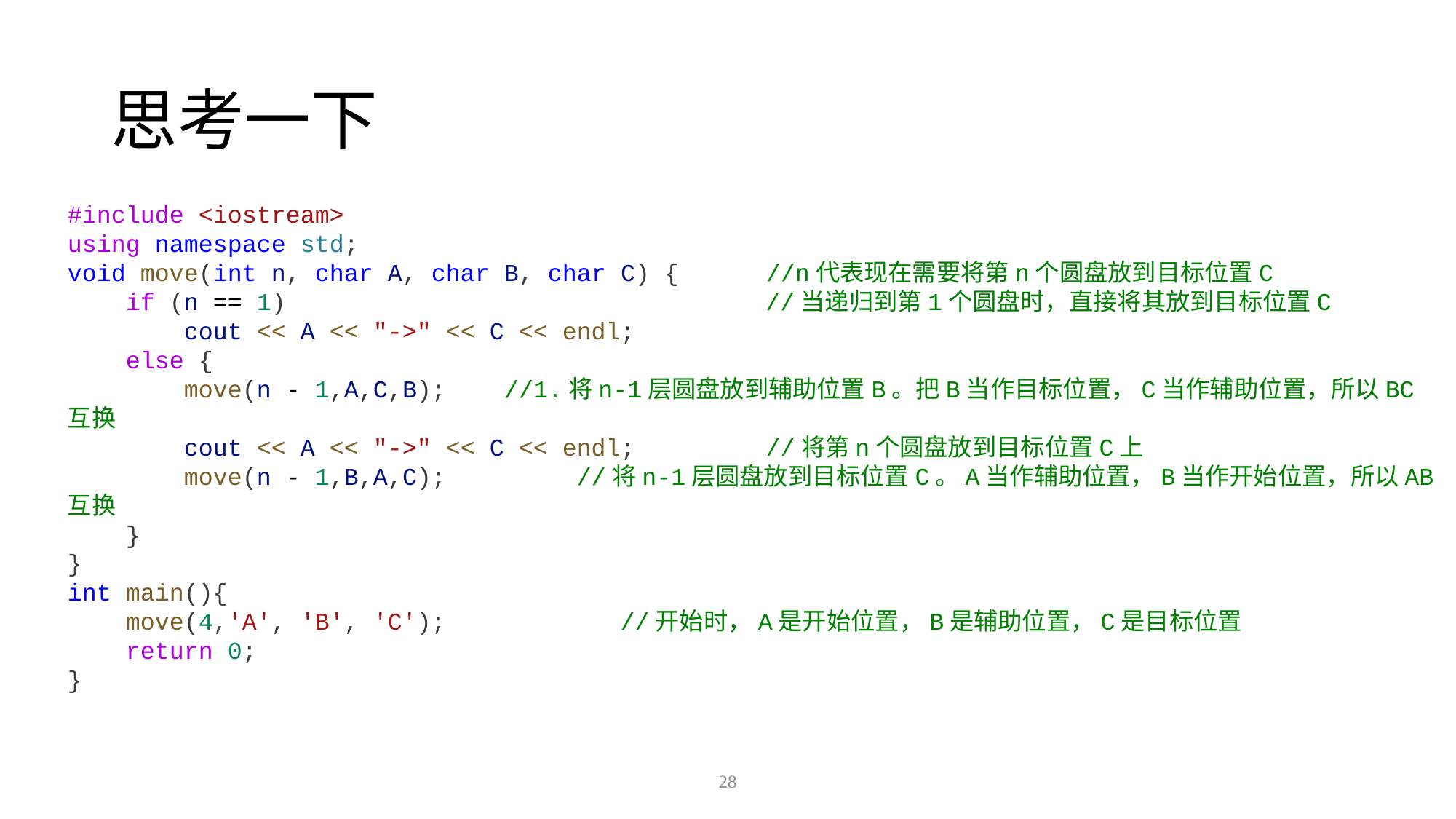

# 思考一下
#include <iostream>
using namespace std;
void move(int n, char A, char B, char C) {      //n代表现在需要将第n个圆盘放到目标位置C
    if (n == 1)                                 //当递归到第1个圆盘时，直接将其放到目标位置C
        cout << A << "->" << C << endl;
    else {
        move(n - 1,A,C,B);    //1.将n-1层圆盘放到辅助位置B。把B当作目标位置，C当作辅助位置，所以BC互换
        cout << A << "->" << C << endl;         //将第n个圆盘放到目标位置C上
        move(n - 1,B,A,C);         //将n-1层圆盘放到目标位置C。A当作辅助位置，B当作开始位置，所以AB互换
    }
}
int main(){
    move(4,'A', 'B', 'C');            //开始时，A是开始位置，B是辅助位置，C是目标位置
    return 0;
}
28